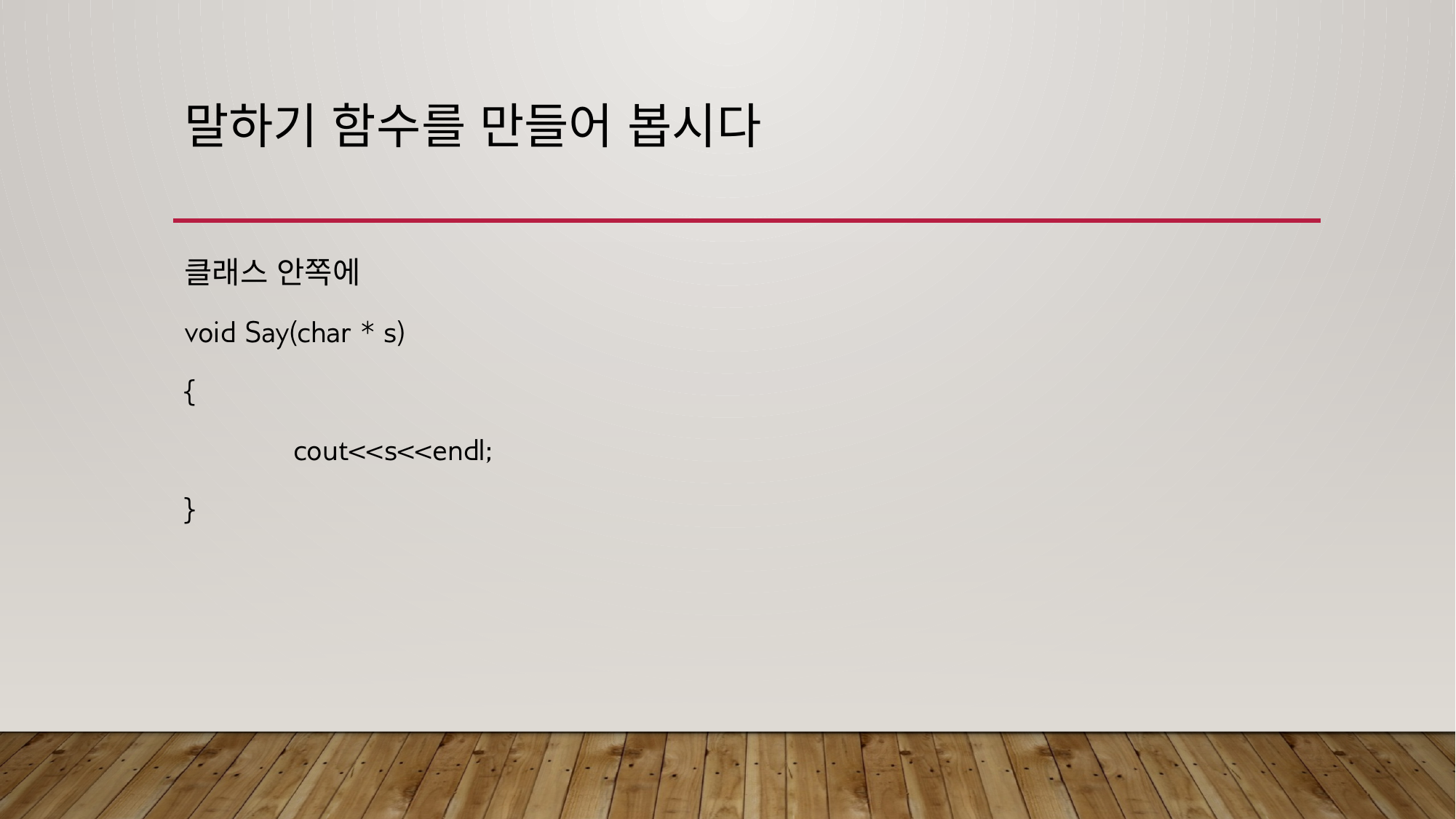

# 말하기 함수를 만들어 봅시다
클래스 안쪽에
void Say(char * s)
{
	cout<<s<<endl;
}